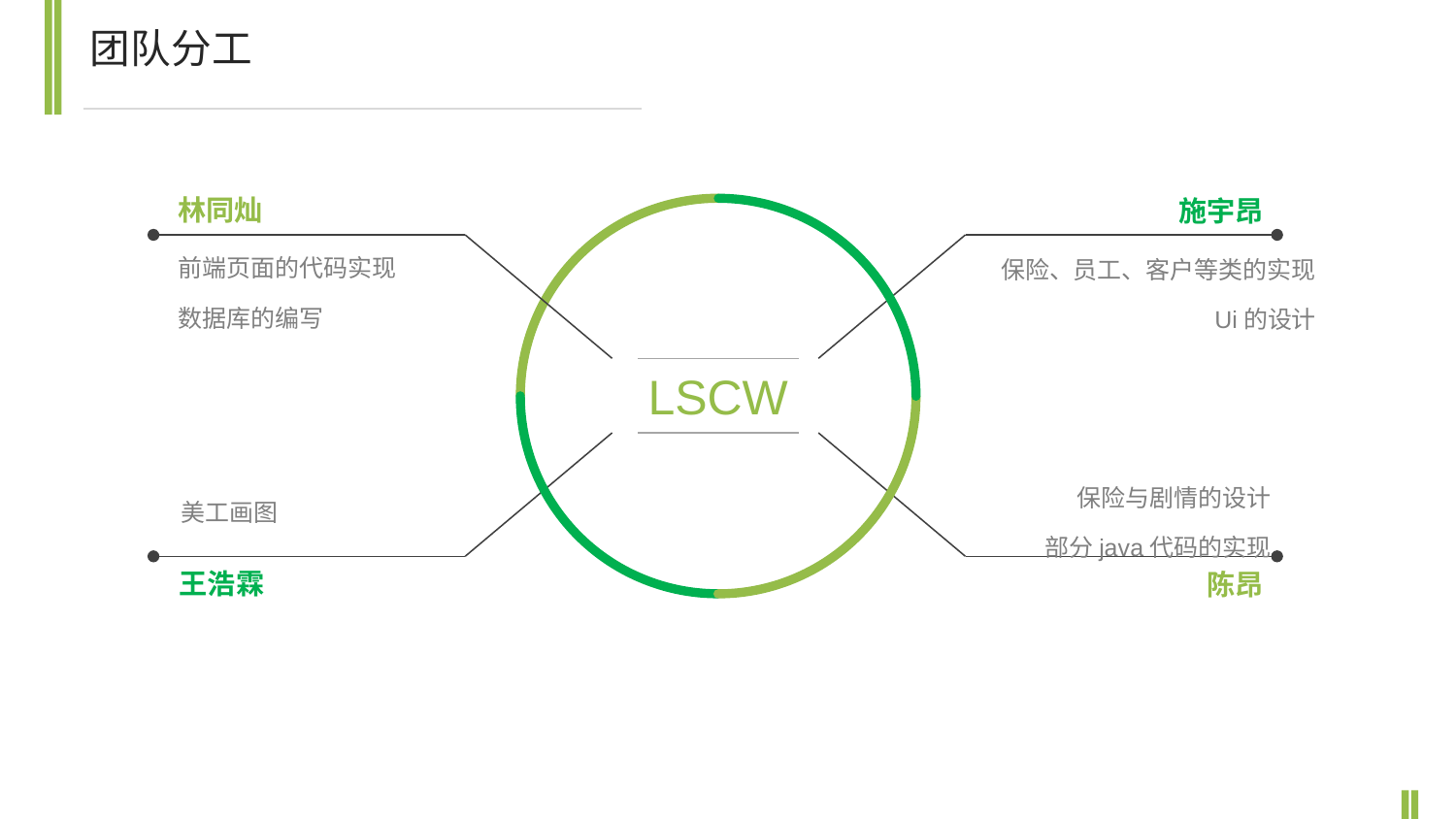

团队分工
林同灿
施宇昂

前端页面的代码实现
数据库的编写
保险、员工、客户等类的实现
Ui的设计
LSCW
保险与剧情的设计
部分java代码的实现
美工画图
王浩霖
陈昂